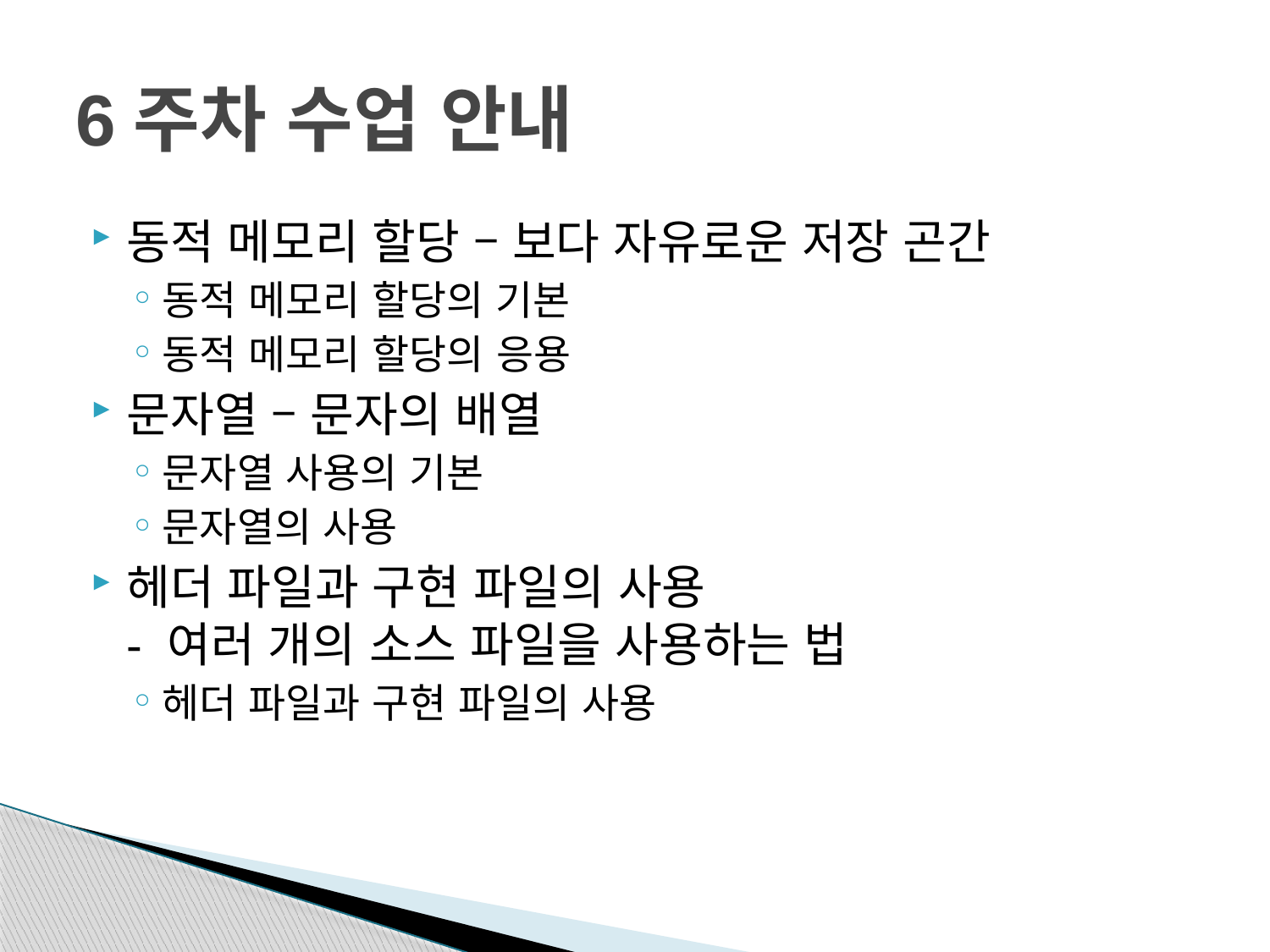

# 6주차 수업 안내
동적 메모리 할당 – 보다 자유로운 저장 곤간
동적 메모리 할당의 기본
동적 메모리 할당의 응용
문자열 – 문자의 배열
문자열 사용의 기본
문자열의 사용
헤더 파일과 구현 파일의 사용
- 여러 개의 소스 파일을 사용하는 법
헤더 파일과 구현 파일의 사용